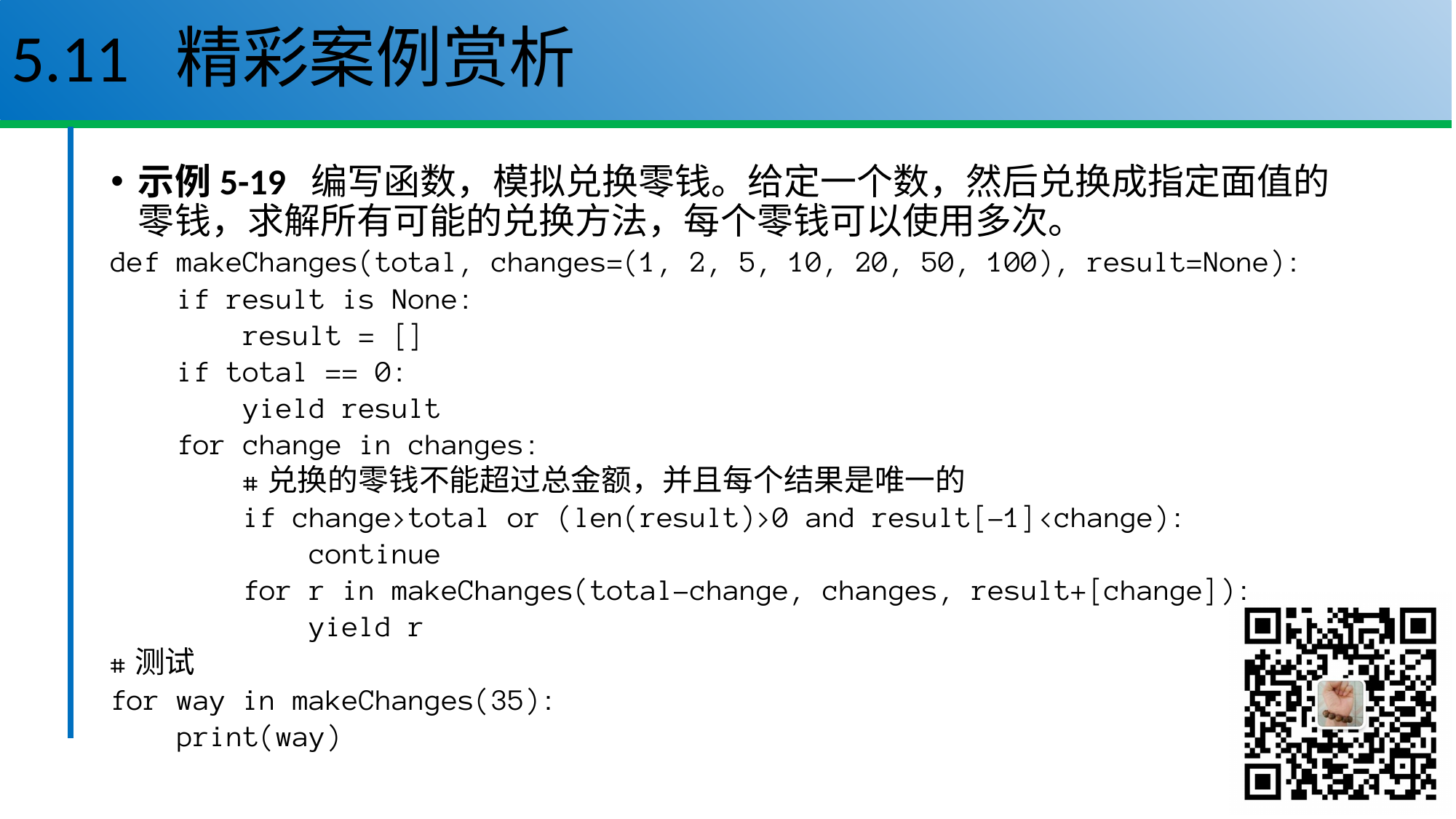

# 5.11  精彩案例赏析
示例5-19  编写函数，模拟兑换零钱。给定一个数，然后兑换成指定面值的零钱，求解所有可能的兑换方法，每个零钱可以使用多次。
def makeChanges(total, changes=(1, 2, 5, 10, 20, 50, 100), result=None):
    if result is None:
        result = []
    if total == 0:
        yield result
    for change in changes:
        #兑换的零钱不能超过总金额，并且每个结果是唯一的
        if change>total or (len(result)>0 and result[-1]<change):
            continue
        for r in makeChanges(total-change, changes, result+[change]):
            yield r
#测试
for way in makeChanges(35):
    print(way)
115